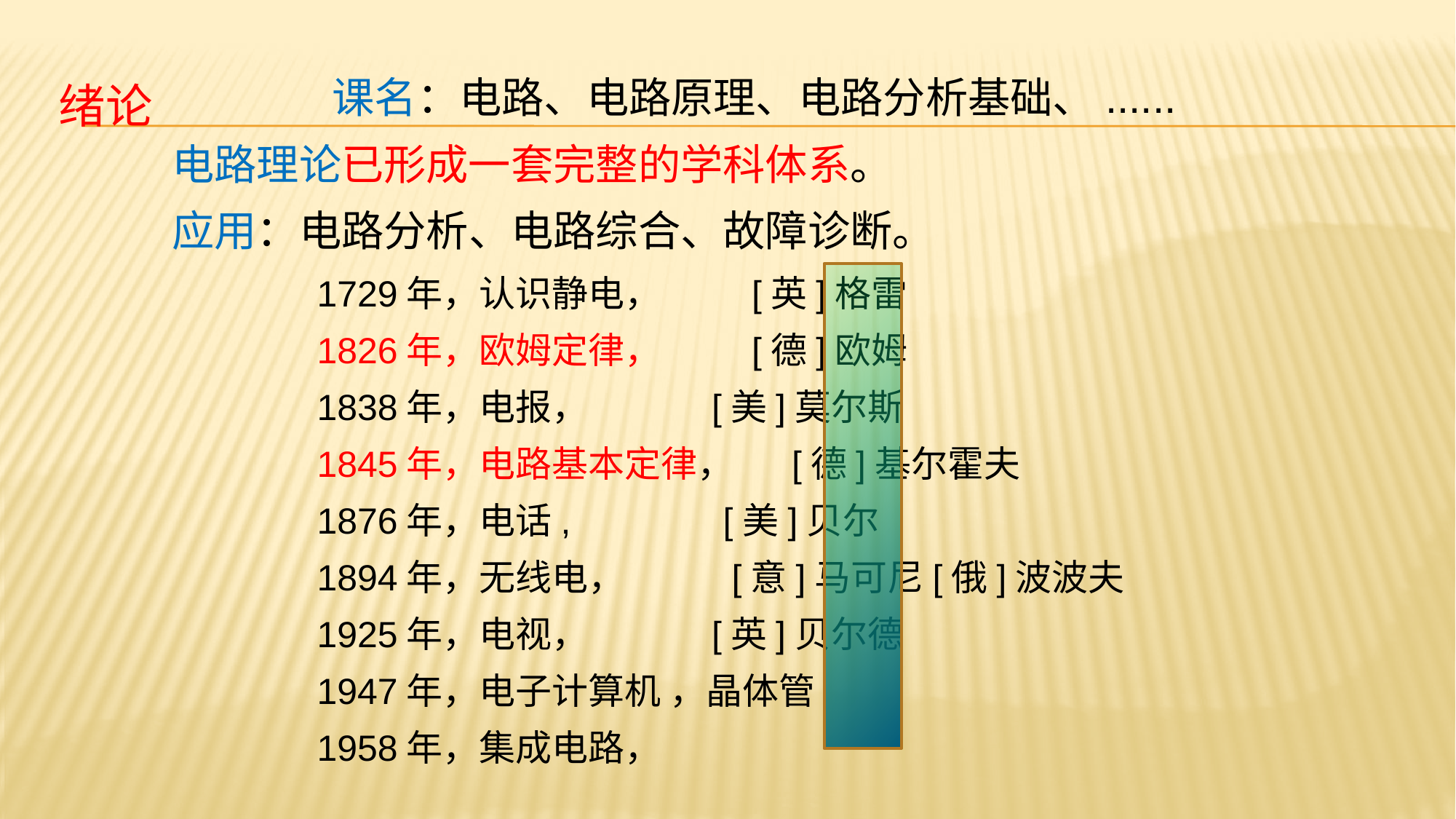

# 绪论
课名：电路、电路原理、电路分析基础、......
电路理论已形成一套完整的学科体系。
应用：电路分析、电路综合、故障诊断。
1729年，认识静电，          [英]格雷
1826年，欧姆定律，          [德]欧姆
1838年，电报，              [美]莫尔斯
1845年，电路基本定律，      [德]基尔霍夫
1876年，电话,               [美]贝尔
1894年，无线电，            [意]马可尼[俄]波波夫
1925年，电视，              [英]贝尔德
1947年，电子计算机 ，晶体管
1958年，集成电路，

4